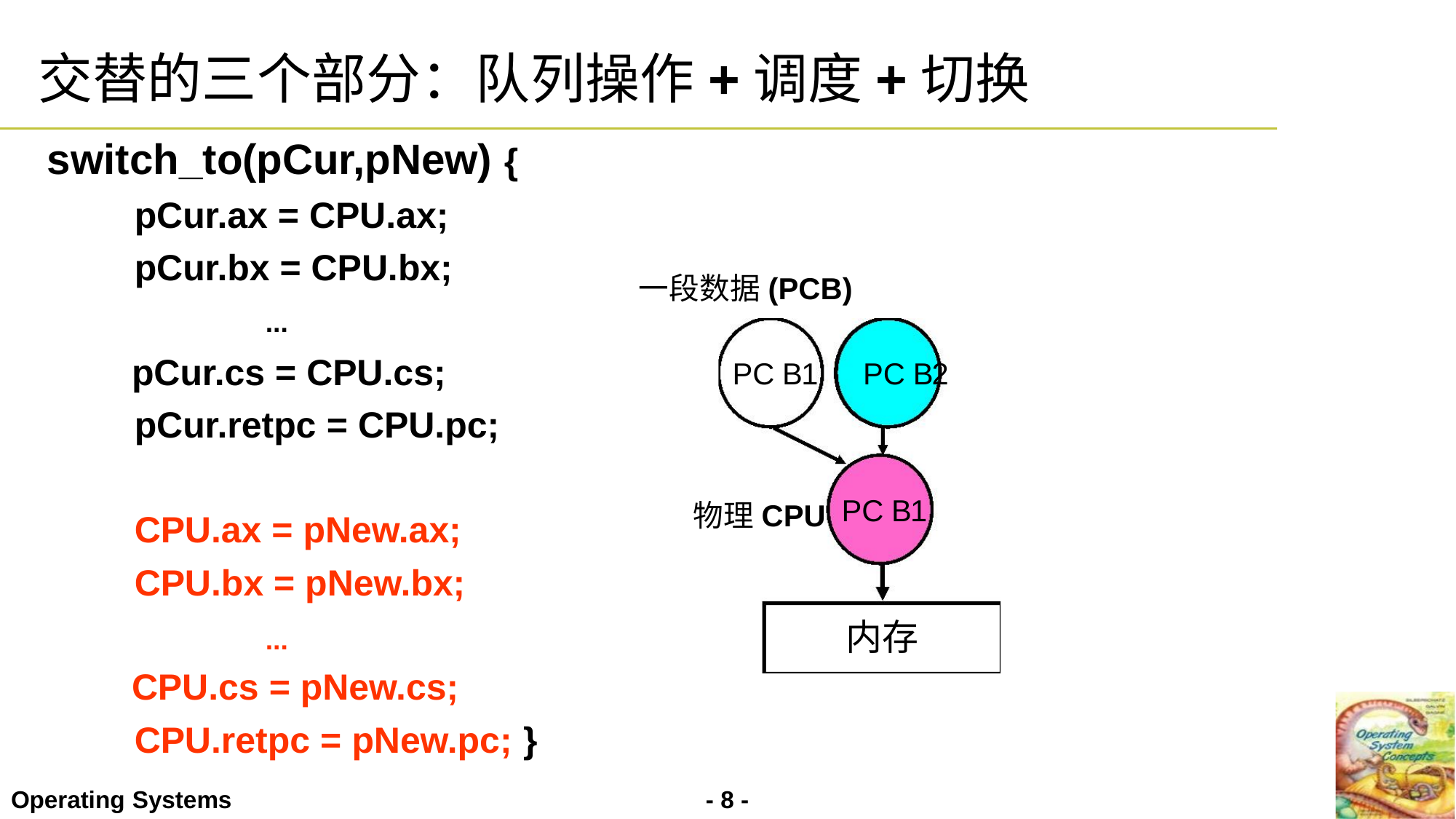

交替的三个部分：队列操作+调度+切换

switch_to(pCur,pNew) {
pCur.ax = CPU.ax;
pCur.bx = CPU.bx;
一段数据(PCB)
...

pCur.cs = CPU.cs;
PC B1 PC B2
pCur.retpc = CPU.pc;
PC B1
物理CPU
CPU.ax = pNew.ax;
CPU.bx = pNew.bx;
...
内存
CPU.cs = pNew.cs;
CPU.retpc = pNew.pc; }

- 8 -
Operating Systems